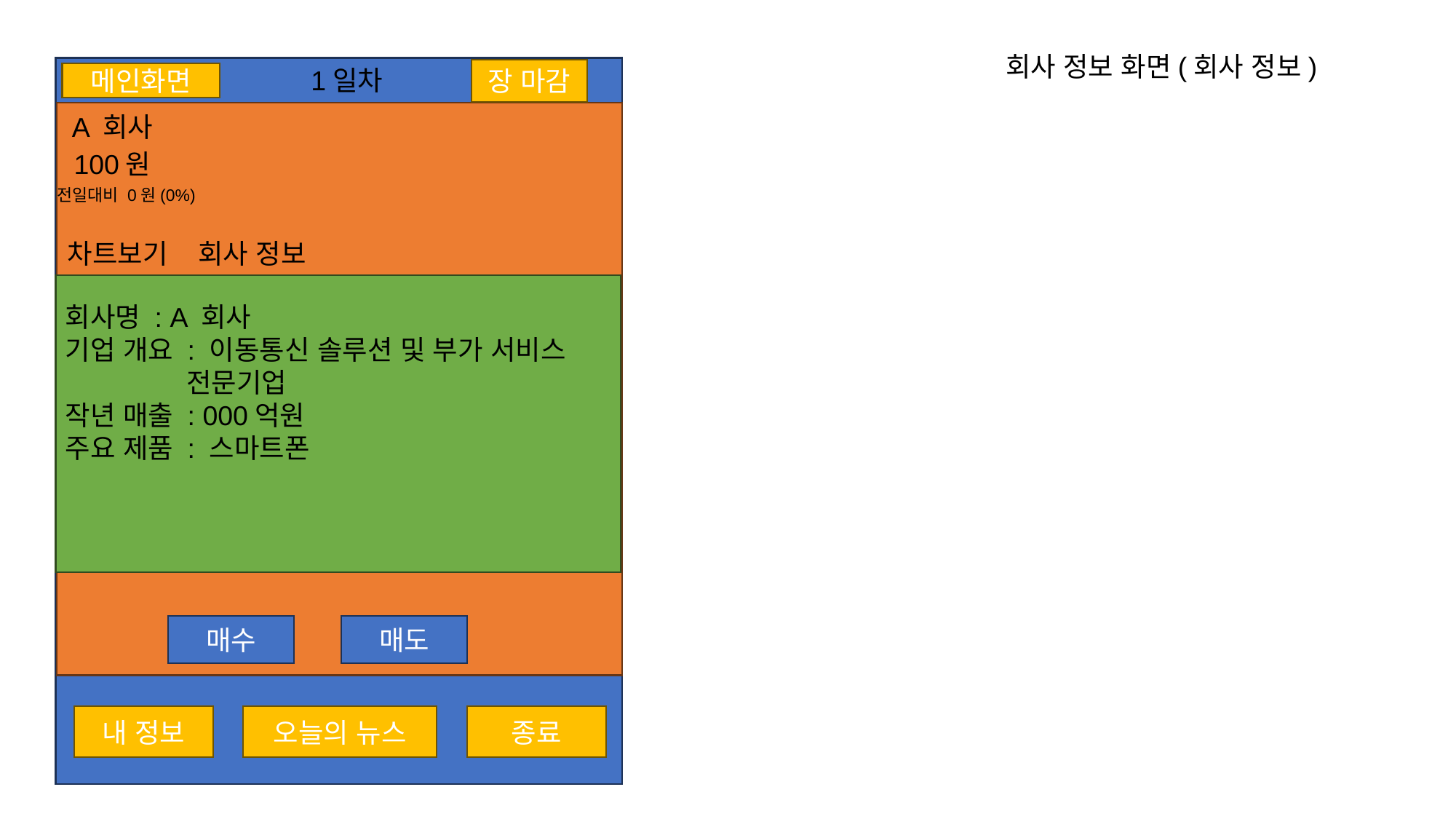

회사 정보 화면(회사 정보)

1일차
장 마감
메인화면

A 회사
100원
전일대비 0원(0%)

차트보기    회사 정보

회사명 : A 회사
기업 개요 : 이동통신 솔루션 및 부가 서비스
               전문기업
작년 매출 : 000억원
주요 제품 : 스마트폰
매수
매도
내 정보
오늘의 뉴스
종료